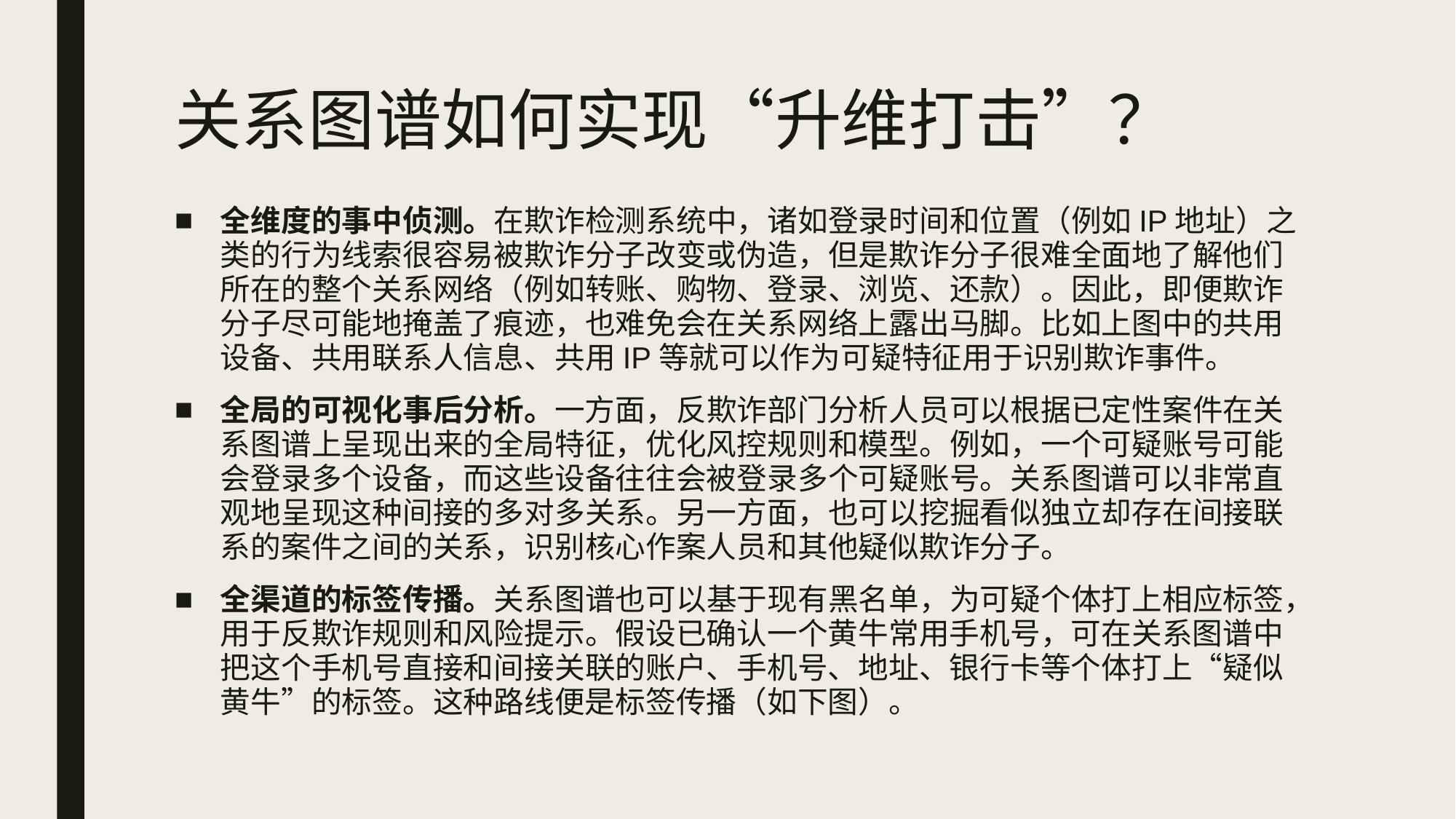

# 关系图谱如何实现“升维打击”？
全维度的事中侦测。在欺诈检测系统中，诸如登录时间和位置（例如IP地址）之类的行为线索很容易被欺诈分子改变或伪造，但是欺诈分子很难全面地了解他们所在的整个关系网络（例如转账、购物、登录、浏览、还款）。因此，即便欺诈分子尽可能地掩盖了痕迹，也难免会在关系网络上露出马脚。比如上图中的共用设备、共用联系人信息、共用IP等就可以作为可疑特征用于识别欺诈事件。
全局的可视化事后分析。一方面，反欺诈部门分析人员可以根据已定性案件在关系图谱上呈现出来的全局特征，优化风控规则和模型。例如，一个可疑账号可能会登录多个设备，而这些设备往往会被登录多个可疑账号。关系图谱可以非常直观地呈现这种间接的多对多关系。另一方面，也可以挖掘看似独立却存在间接联系的案件之间的关系，识别核心作案人员和其他疑似欺诈分子。
全渠道的标签传播。关系图谱也可以基于现有黑名单，为可疑个体打上相应标签，用于反欺诈规则和风险提示。假设已确认一个黄牛常用手机号，可在关系图谱中把这个手机号直接和间接关联的账户、手机号、地址、银行卡等个体打上“疑似黄牛”的标签。这种路线便是标签传播（如下图）。